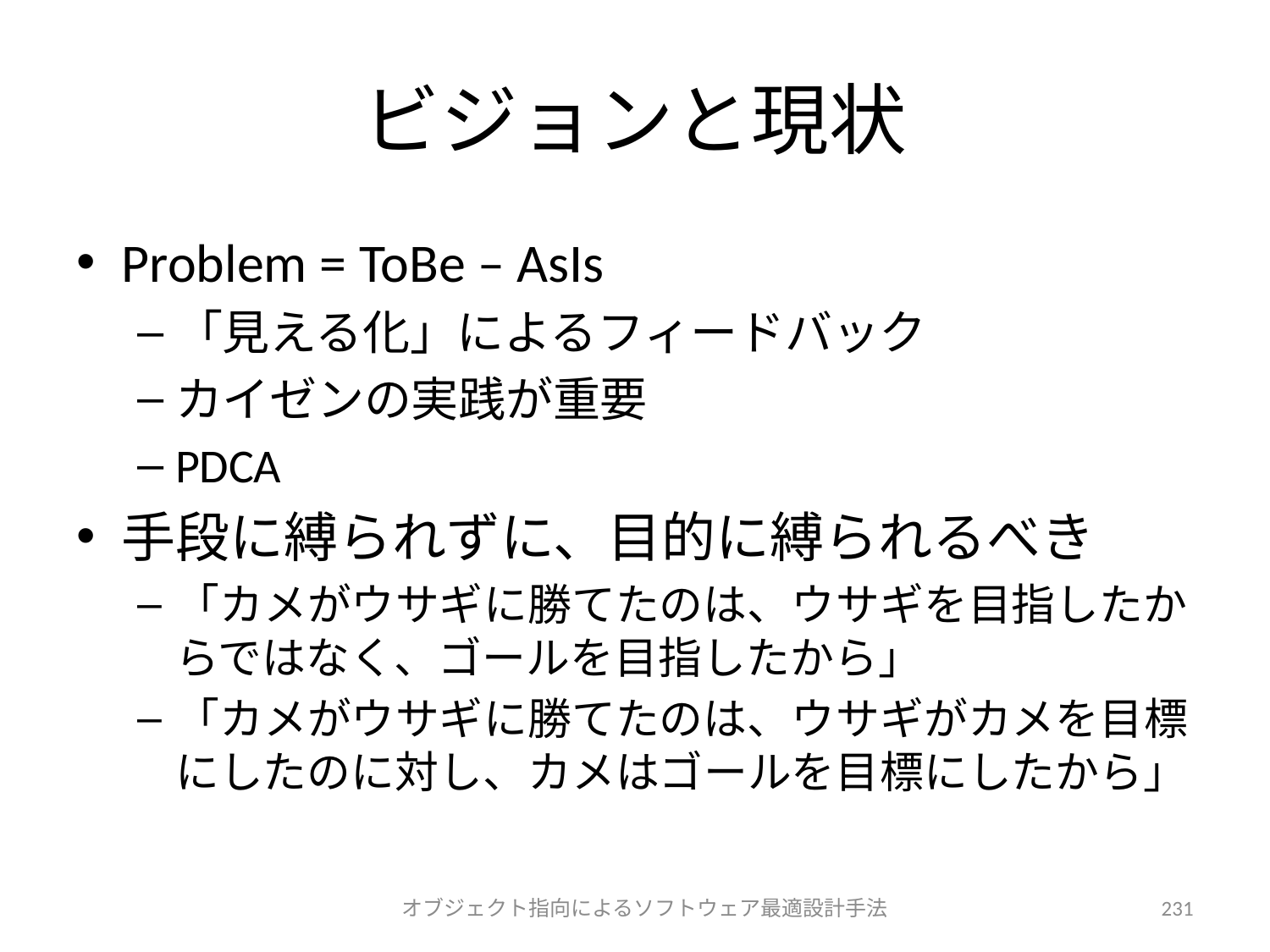

# ビジョンと現状
Problem = ToBe – AsIs
「見える化」によるフィードバック
カイゼンの実践が重要
PDCA
手段に縛られずに、目的に縛られるべき
「カメがウサギに勝てたのは、ウサギを目指したからではなく、ゴールを目指したから」
「カメがウサギに勝てたのは、ウサギがカメを目標にしたのに対し、カメはゴールを目標にしたから」
オブジェクト指向によるソフトウェア最適設計手法
231